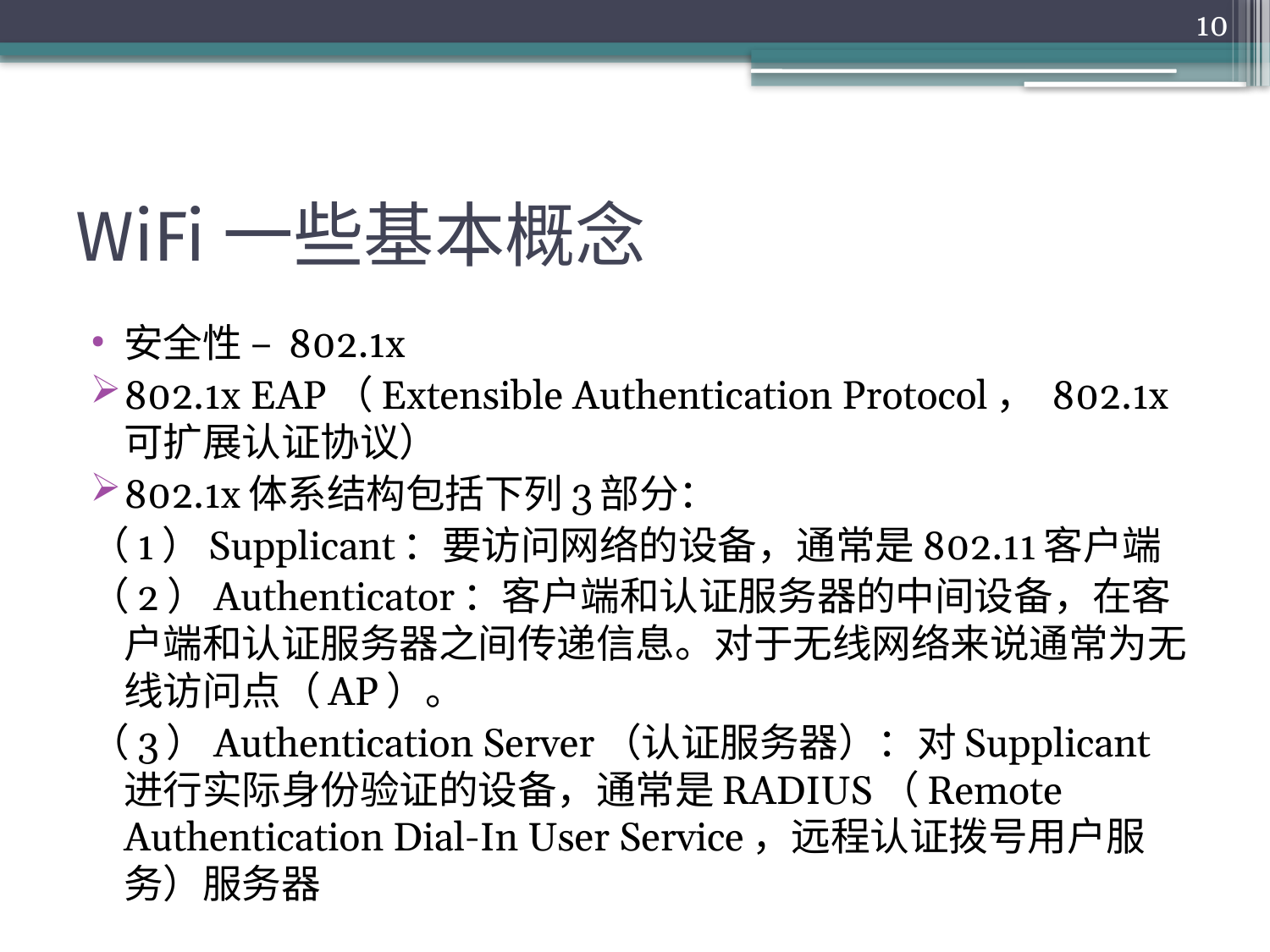

10
# WiFi一些基本概念
安全性 – 802.1x
802.1x EAP（Extensible Authentication Protocol， 802.1x可扩展认证协议）
802.1x体系结构包括下列3部分：
（1）Supplicant：要访问网络的设备，通常是802.11客户端
（2）Authenticator：客户端和认证服务器的中间设备，在客户端和认证服务器之间传递信息。对于无线网络来说通常为无线访问点（AP）。
（3）Authentication Server（认证服务器）：对Supplicant进行实际身份验证的设备，通常是RADIUS（Remote Authentication Dial-In User Service，远程认证拨号用户服务）服务器